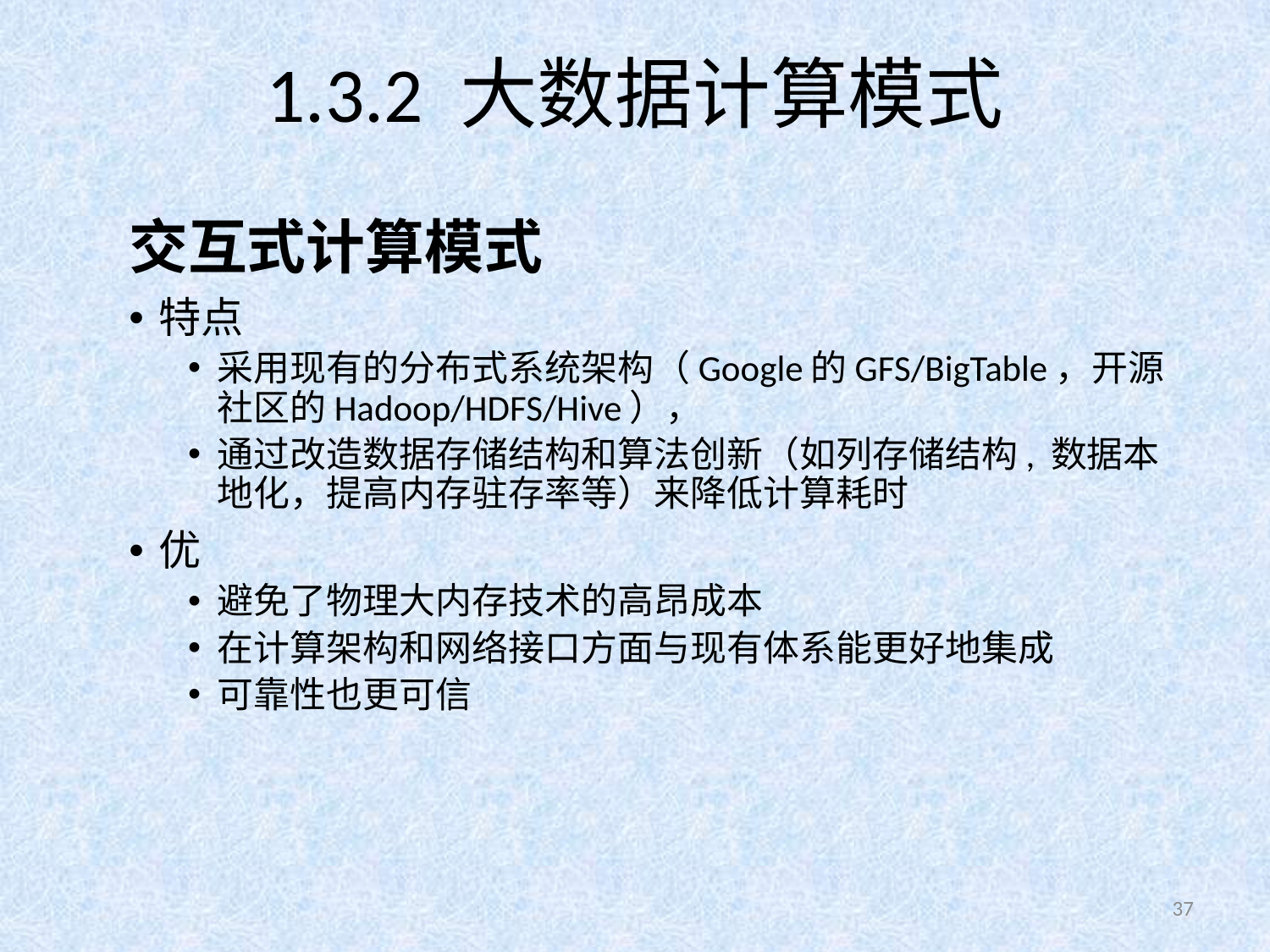

# 1.3.2 大数据计算模式
交互式计算模式
特点
采用现有的分布式系统架构（Google的GFS/BigTable，开源社区的Hadoop/HDFS/Hive），
通过改造数据存储结构和算法创新（如列存储结构, 数据本地化，提高内存驻存率等）来降低计算耗时
优
避免了物理大内存技术的高昂成本
在计算架构和网络接口方面与现有体系能更好地集成
可靠性也更可信
37